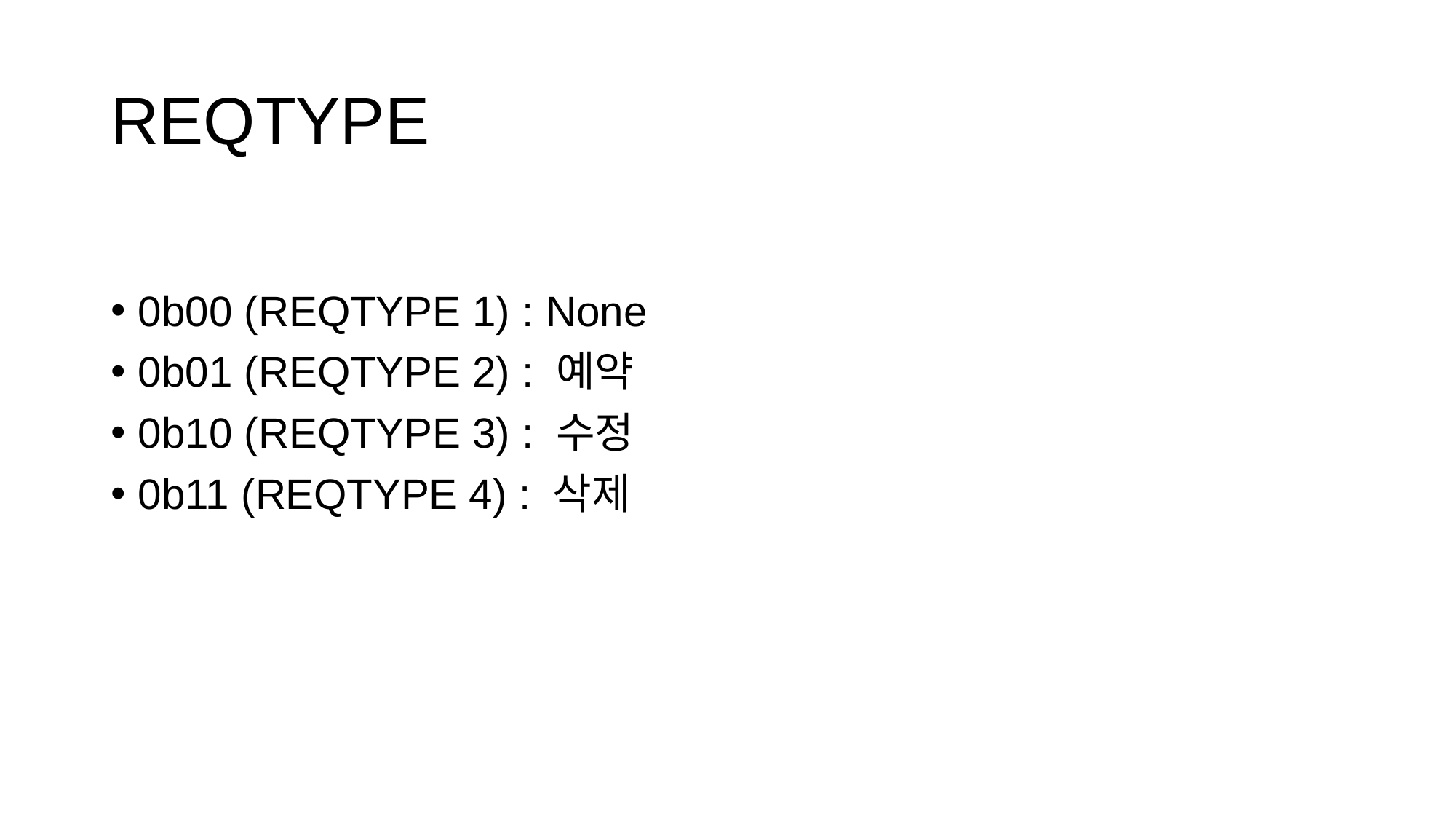

# REQTYPE

0b00 (REQTYPE 1) : None
0b01 (REQTYPE 2) : 예약
0b10 (REQTYPE 3) : 수정
0b11 (REQTYPE 4) : 삭제